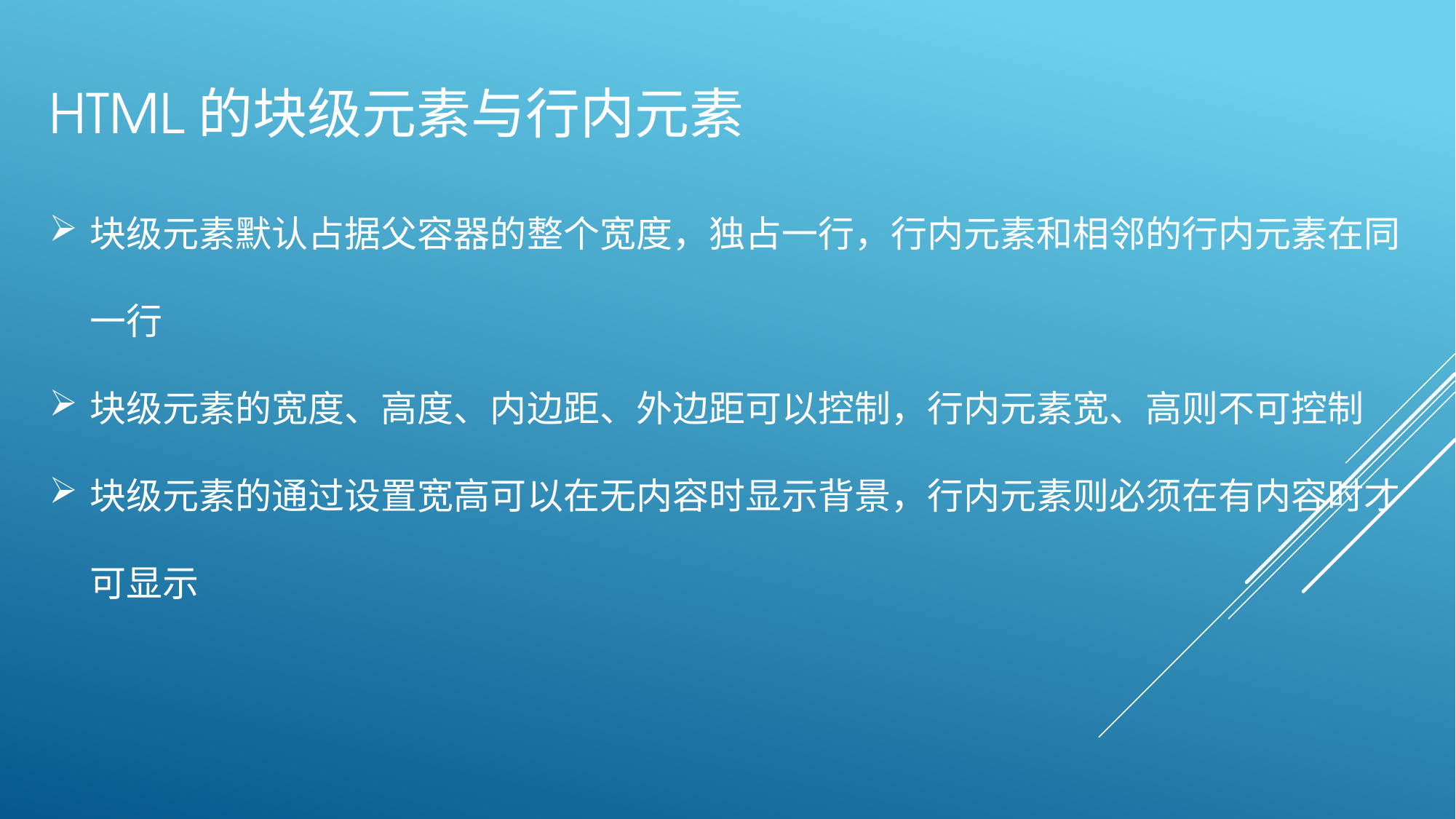

# HTML的块级元素与行内元素
块级元素默认占据父容器的整个宽度，独占一行，行内元素和相邻的行内元素在同一行
块级元素的宽度、高度、内边距、外边距可以控制，行内元素宽、高则不可控制
块级元素的通过设置宽高可以在无内容时显示背景，行内元素则必须在有内容时才可显示